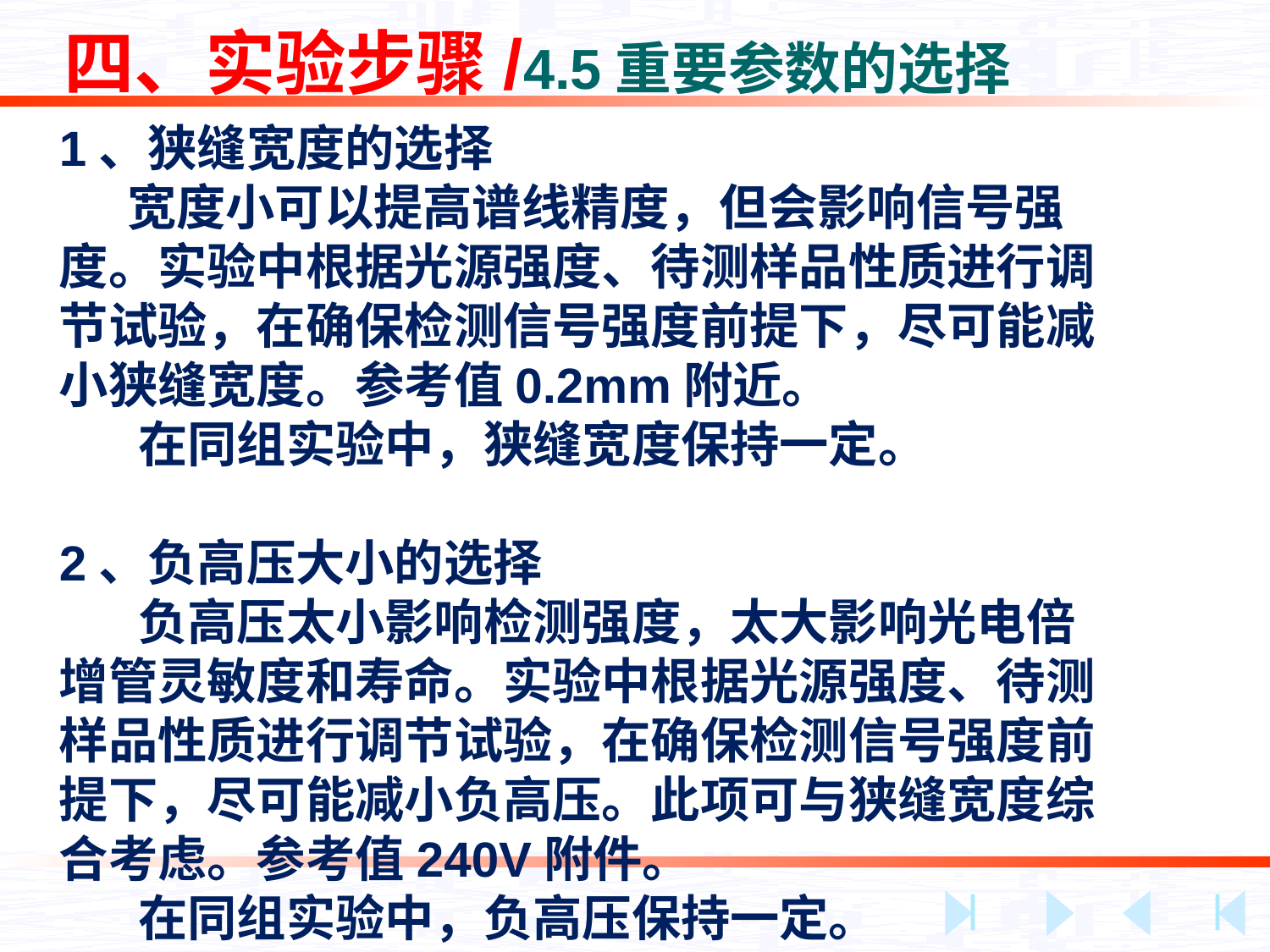

四、实验步骤/4.5重要参数的选择
1、狭缝宽度的选择
     宽度小可以提高谱线精度，但会影响信号强度。实验中根据光源强度、待测样品性质进行调节试验，在确保检测信号强度前提下，尽可能减小狭缝宽度。参考值0.2mm附近。
      在同组实验中，狭缝宽度保持一定。

2、负高压大小的选择
      负高压太小影响检测强度，太大影响光电倍增管灵敏度和寿命。实验中根据光源强度、待测样品性质进行调节试验，在确保检测信号强度前提下，尽可能减小负高压。此项可与狭缝宽度综合考虑。参考值240V附件。
      在同组实验中，负高压保持一定。